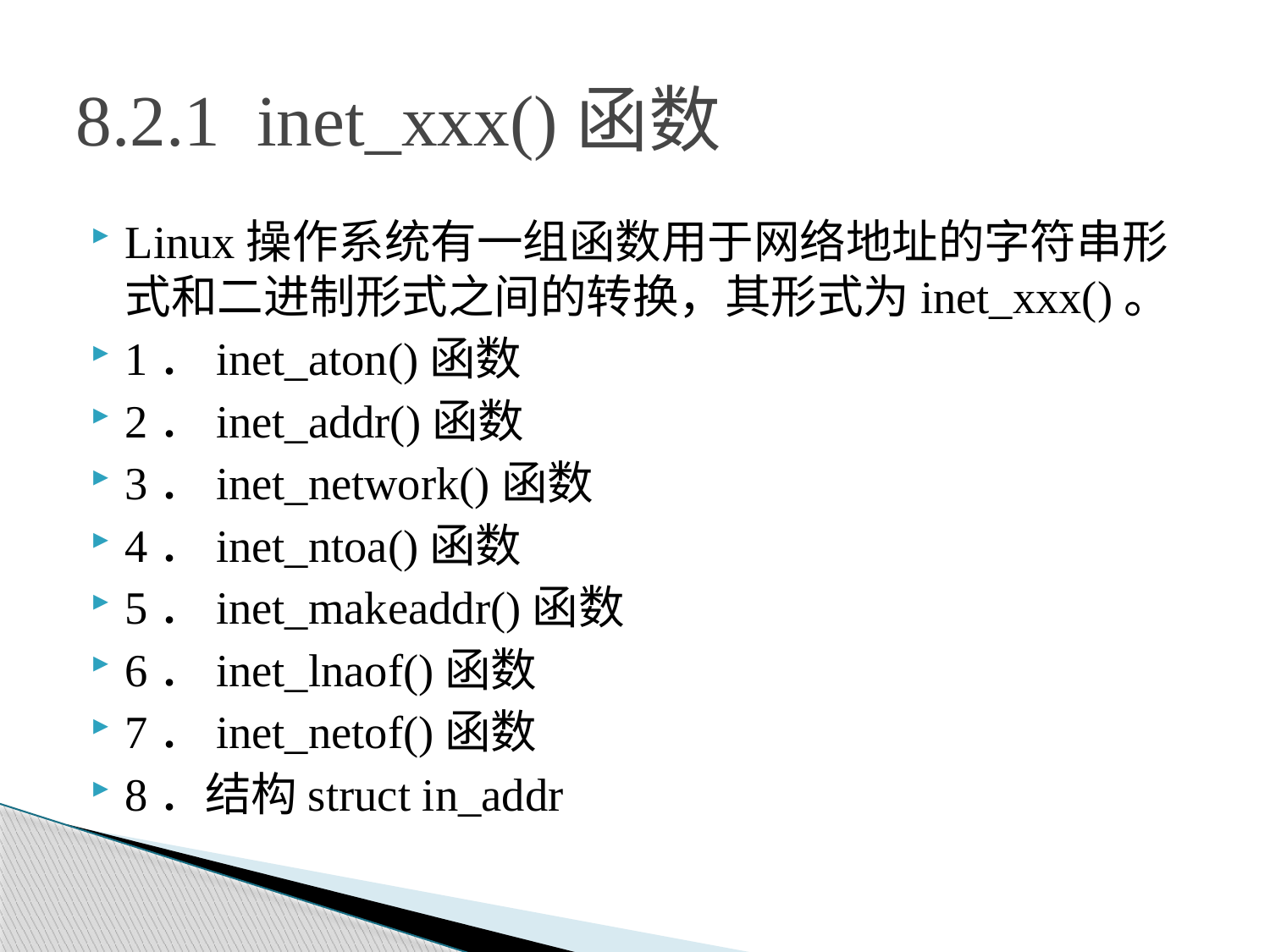

# 8.2.1  inet_xxx()函数
Linux操作系统有一组函数用于网络地址的字符串形式和二进制形式之间的转换，其形式为inet_xxx()。
1．inet_aton()函数
2．inet_addr()函数
3．inet_network()函数
4．inet_ntoa()函数
5．inet_makeaddr()函数
6．inet_lnaof()函数
7．inet_netof()函数
8．结构struct in_addr